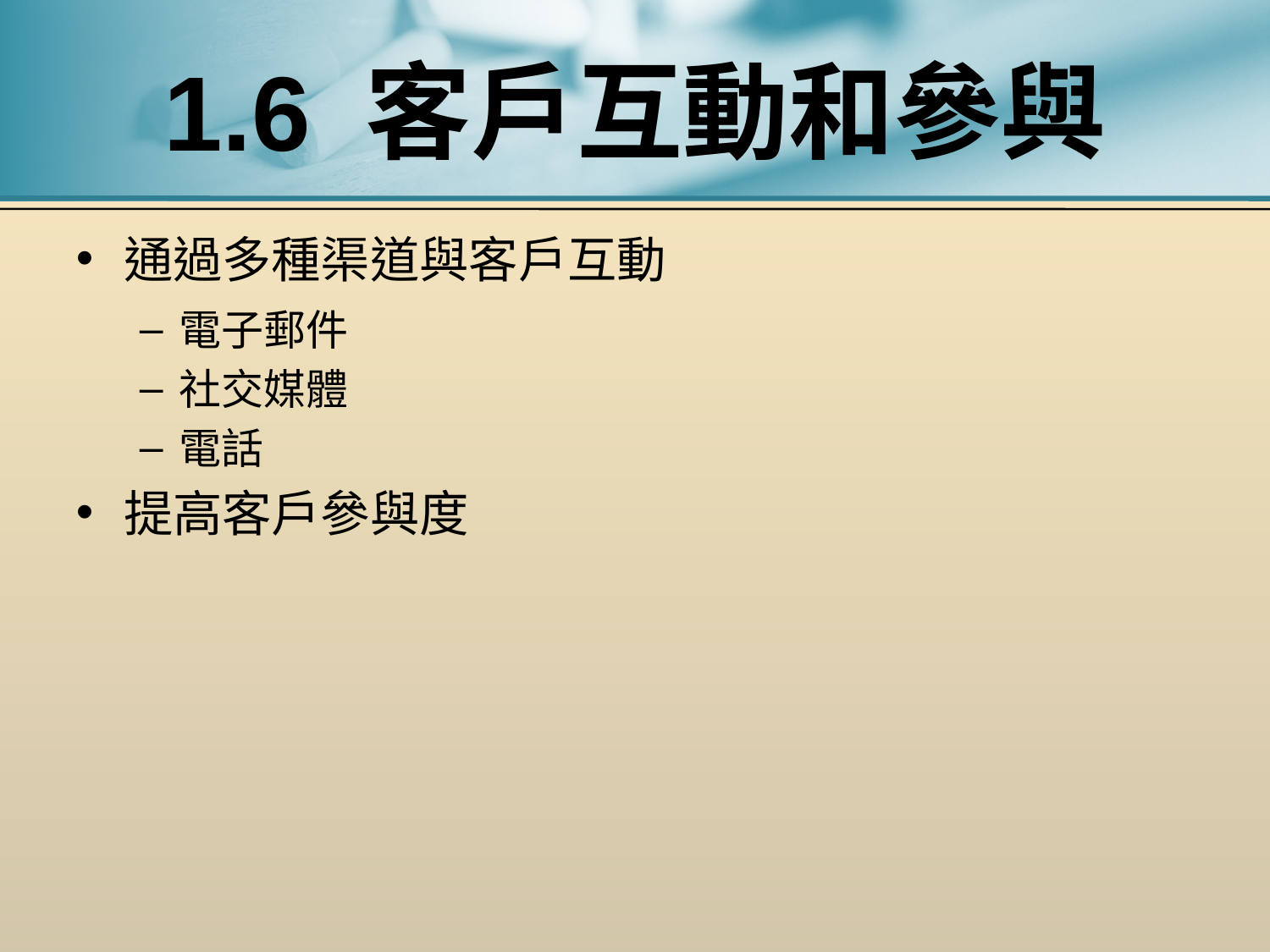

# 1.6 客戶互動和參與
通過多種渠道與客戶互動
電子郵件
社交媒體
電話
提高客戶參與度